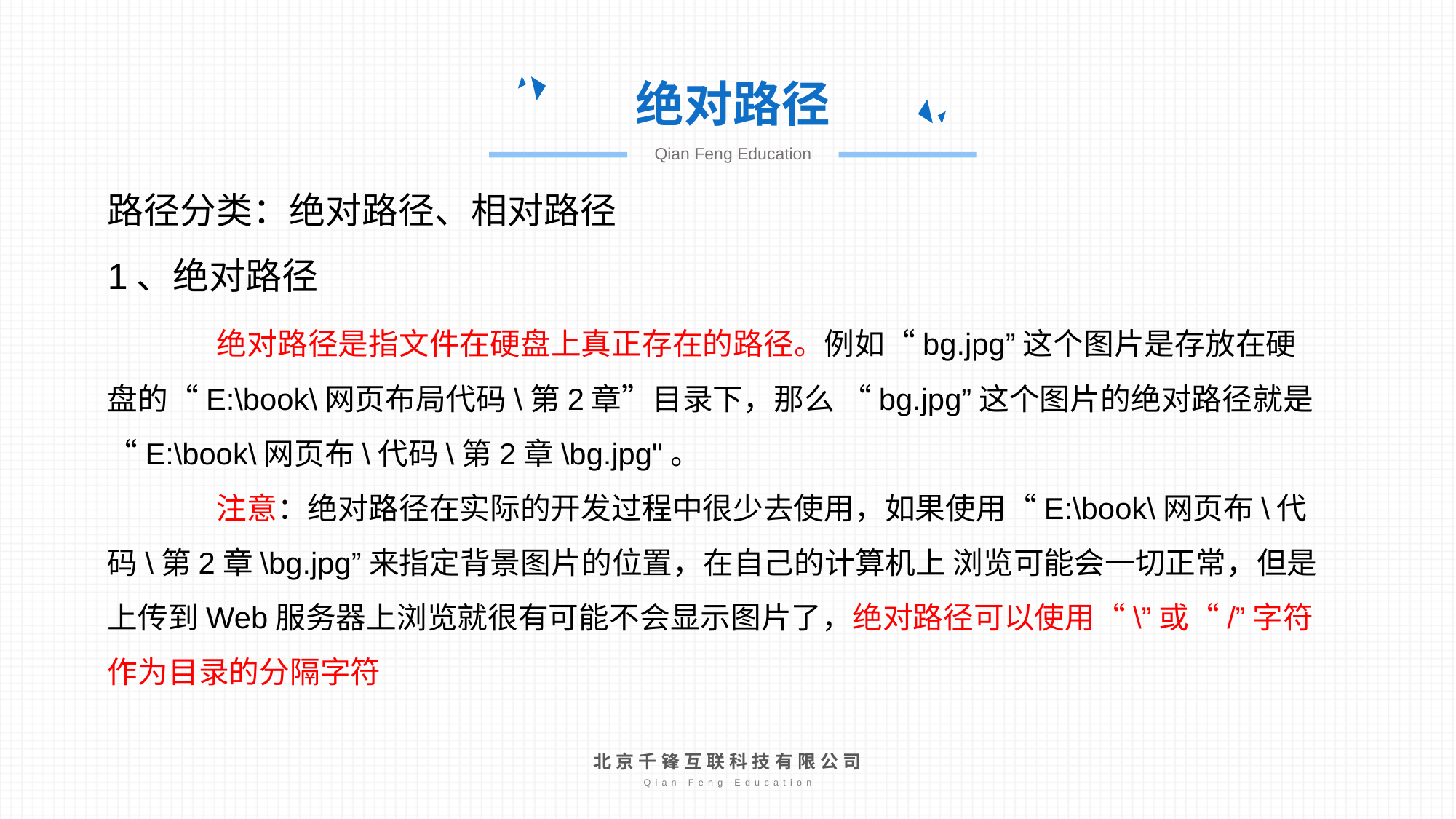

绝对路径

Qian Feng Education

路径分类：绝对路径、相对路径
1、绝对路径
	绝对路径是指文件在硬盘上真正存在的路径。例如“bg.jpg”这个图片是存放在硬盘的“E:\book\网页布局代码\第2章”目录下，那么 “bg.jpg”这个图片的绝对路径就是“E:\book\网页布\代码\第2章\bg.jpg"。
	注意：绝对路径在实际的开发过程中很少去使用，如果使用“E:\book\网页布\代码\第2章\bg.jpg”来指定背景图片的位置，在自己的计算机上 浏览可能会一切正常，但是上传到Web服务器上浏览就很有可能不会显示图片了，绝对路径可以使用“\”或“/”字符作为目录的分隔字符

北京千锋互联科技有限公司
Qian Feng Education